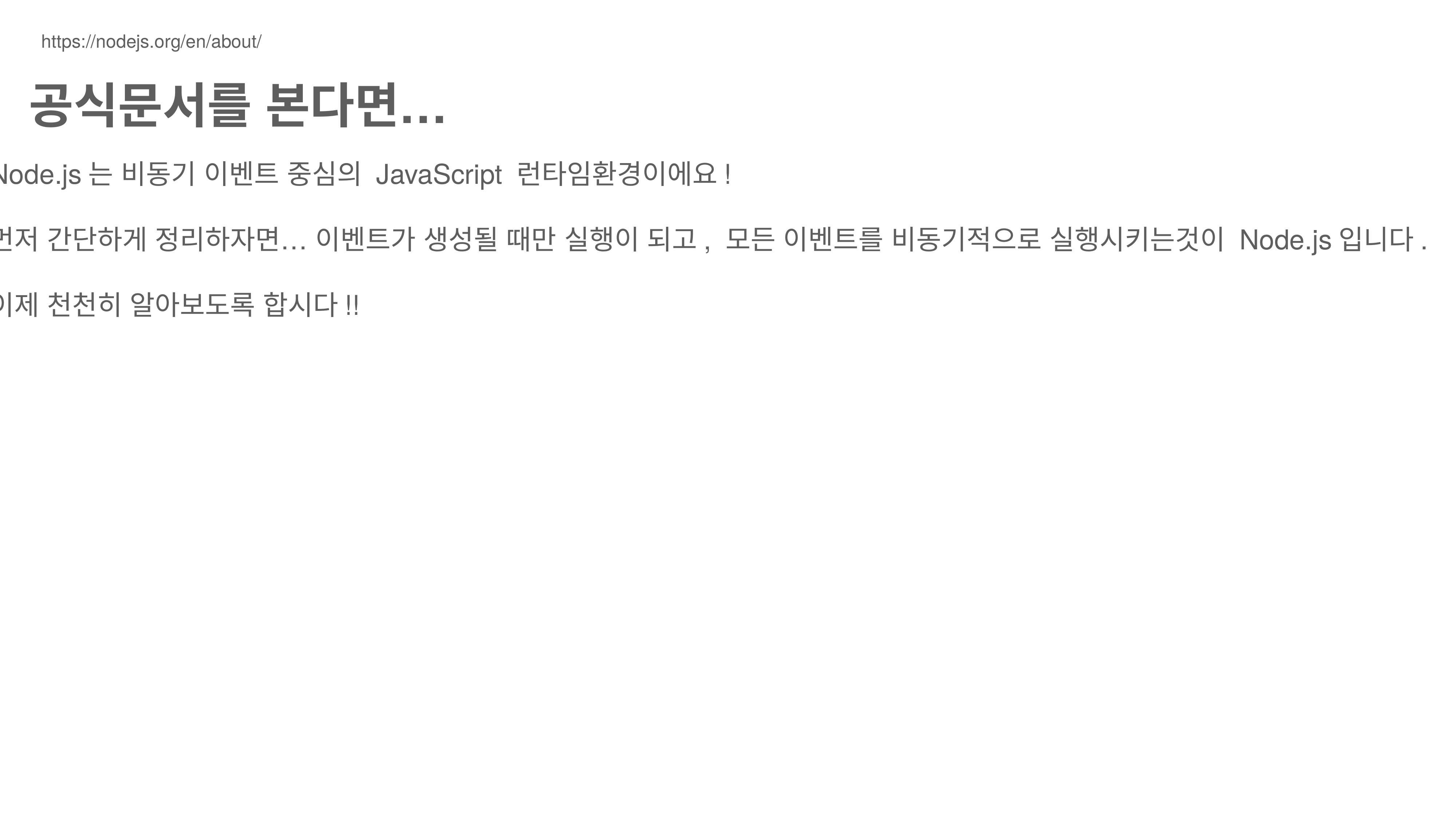

https://nodejs.org/en/about/
공식문서를 본다면…
Node.js는 비동기 이벤트 중심의 JavaScript 런타임환경이에요!

먼저 간단하게 정리하자면… 이벤트가 생성될 때만 실행이 되고, 모든 이벤트를 비동기적으로 실행시키는것이 Node.js입니다.

이제 천천히 알아보도록 합시다!!